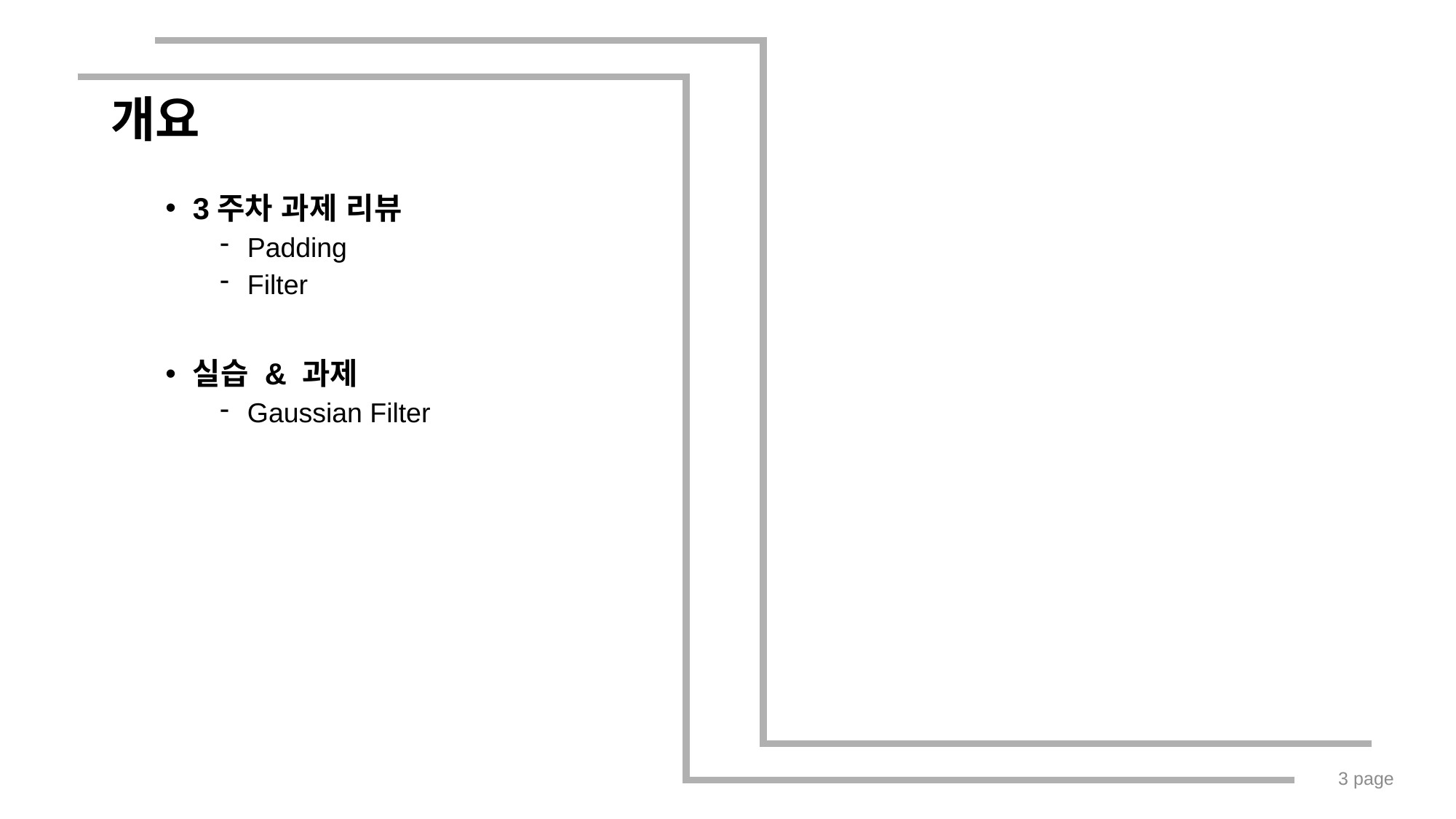

# 개요
3주차 과제 리뷰
Padding
Filter

실습 & 과제
Gaussian Filter
3 page